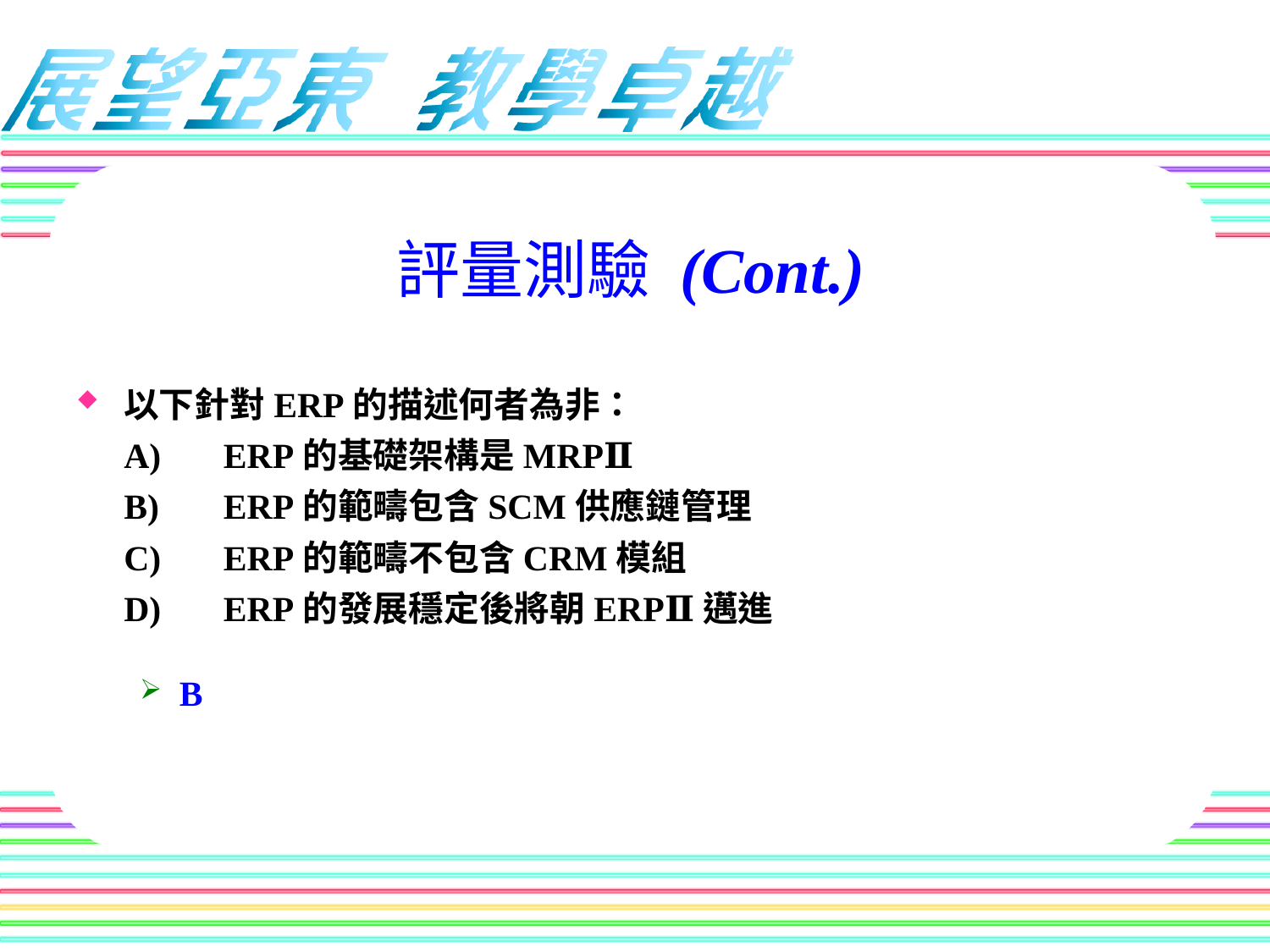

評量測驗 (Cont.)
以下針對ERP的描述何者為非：
A)	ERP的基礎架構是MRPⅡ
B) 	ERP的範疇包含SCM供應鏈管理
C)	ERP的範疇不包含CRM模組
D)	ERP的發展穩定後將朝ERPⅡ邁進
B